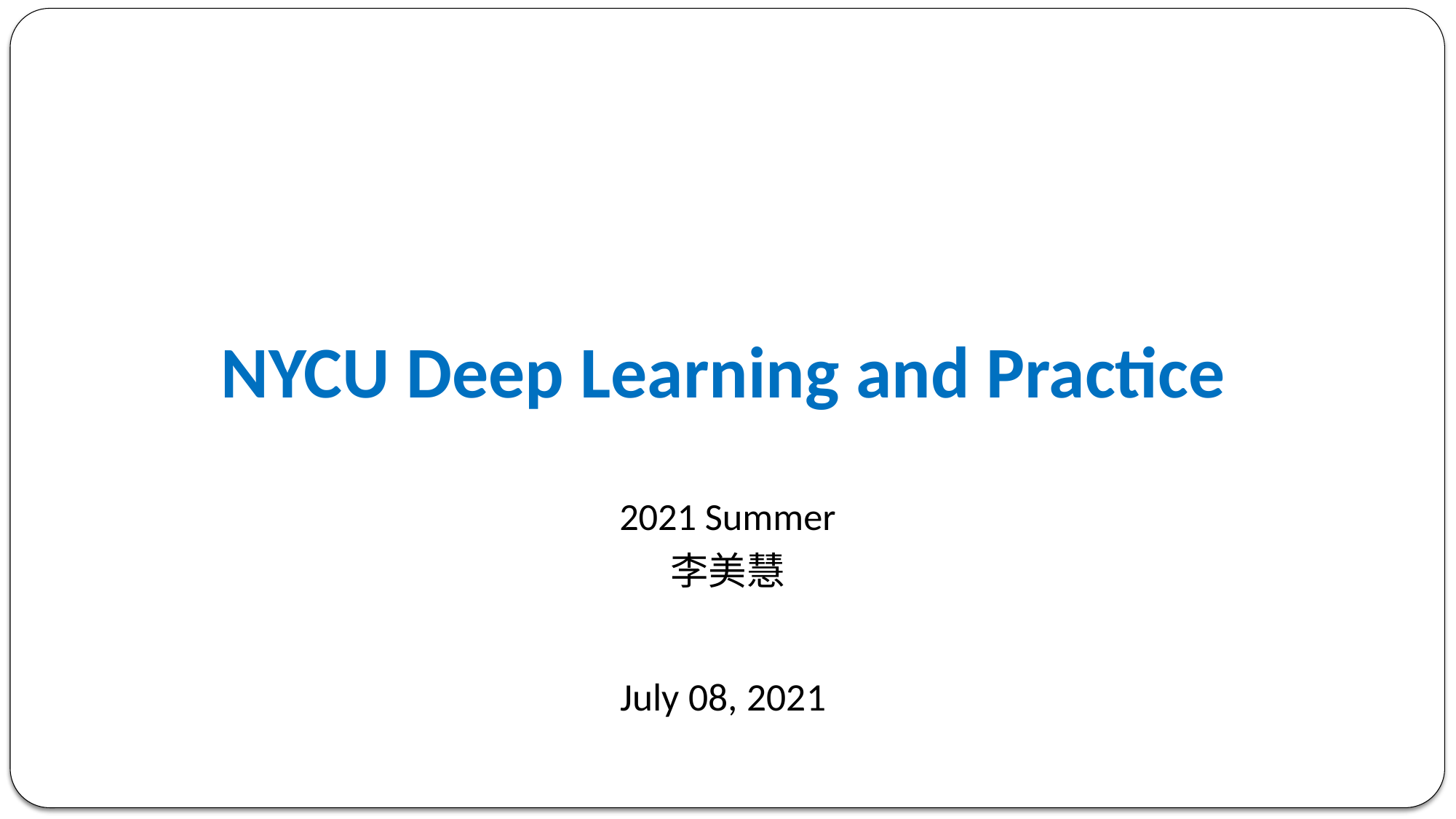

NYCU Deep Learning and Practice
2021 Summer
李美慧
July 08, 2021